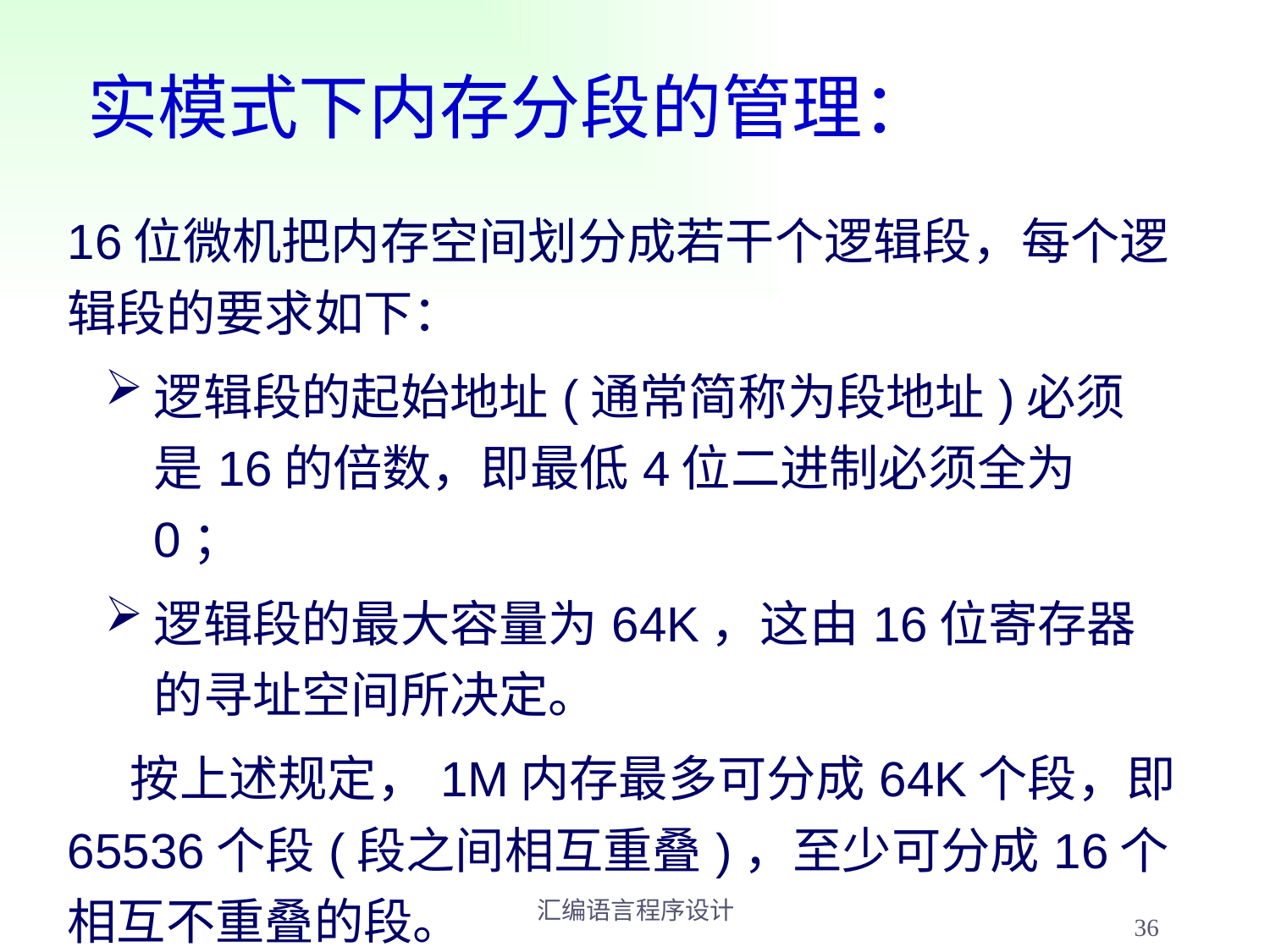

实模式下内存分段的管理：
| 16位微机把内存空间划分成若干个逻辑段，每个逻辑段的要求如下： |  |
| --- | --- |
| 逻辑段的起始地址(通常简称为段地址)必须是16的倍数，即最低4位二进制必须全为0； |  |
| 逻辑段的最大容量为64K，这由16位寄存器的寻址空间所决定。 |  |
| 按上述规定，1M内存最多可分成64K个段，即65536个段(段之间相互重叠)，至少可分成16个相互不重叠的段。 |  |
36
汇编语言程序设计